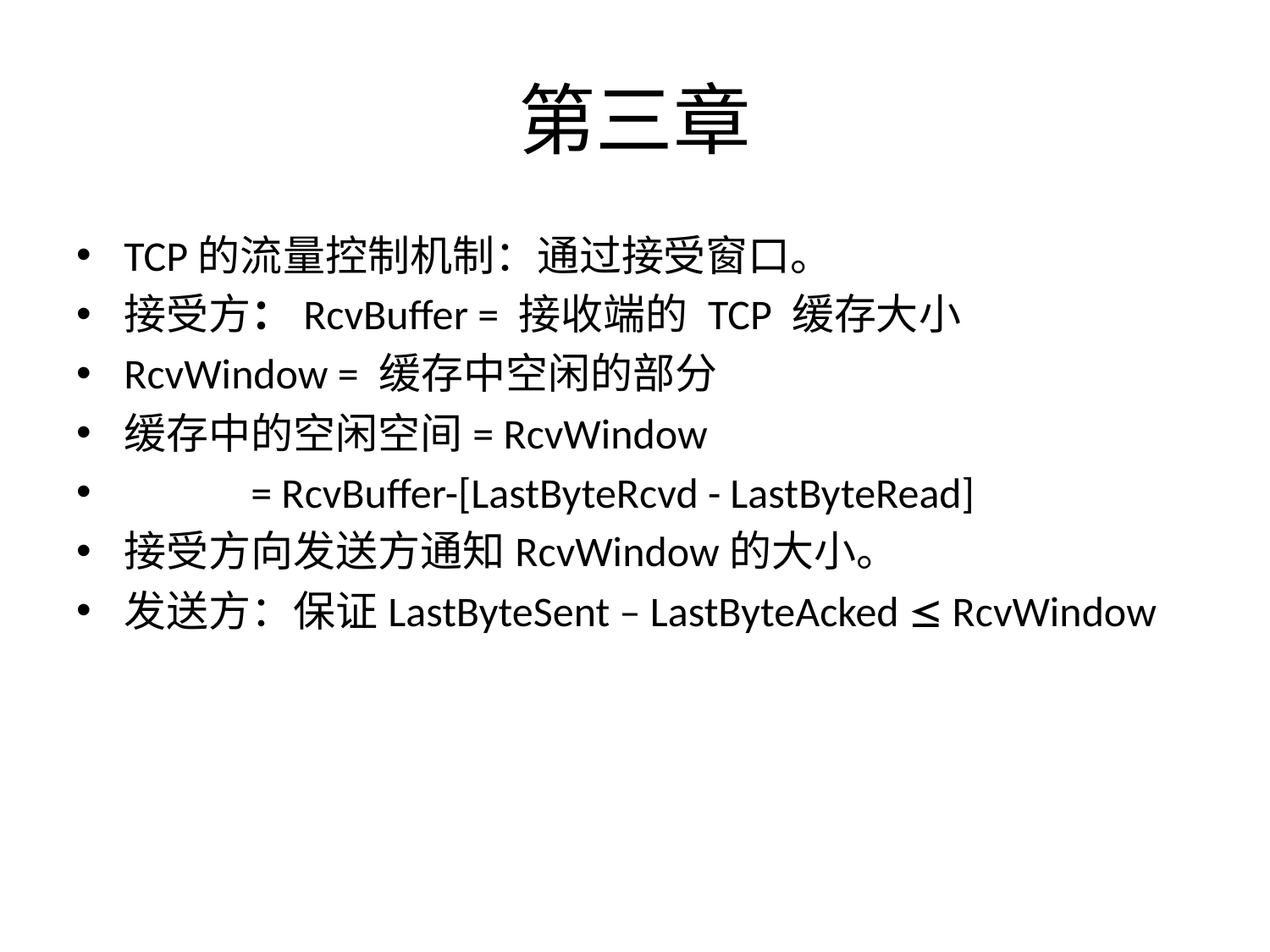

# 第三章
TCP的流量控制机制：通过接受窗口。
接受方：RcvBuffer = 接收端的 TCP 缓存大小
RcvWindow = 缓存中空闲的部分
缓存中的空闲空间= RcvWindow
	= RcvBuffer-[LastByteRcvd - LastByteRead]
接受方向发送方通知RcvWindow的大小。
发送方：保证LastByteSent – LastByteAcked ≤ RcvWindow